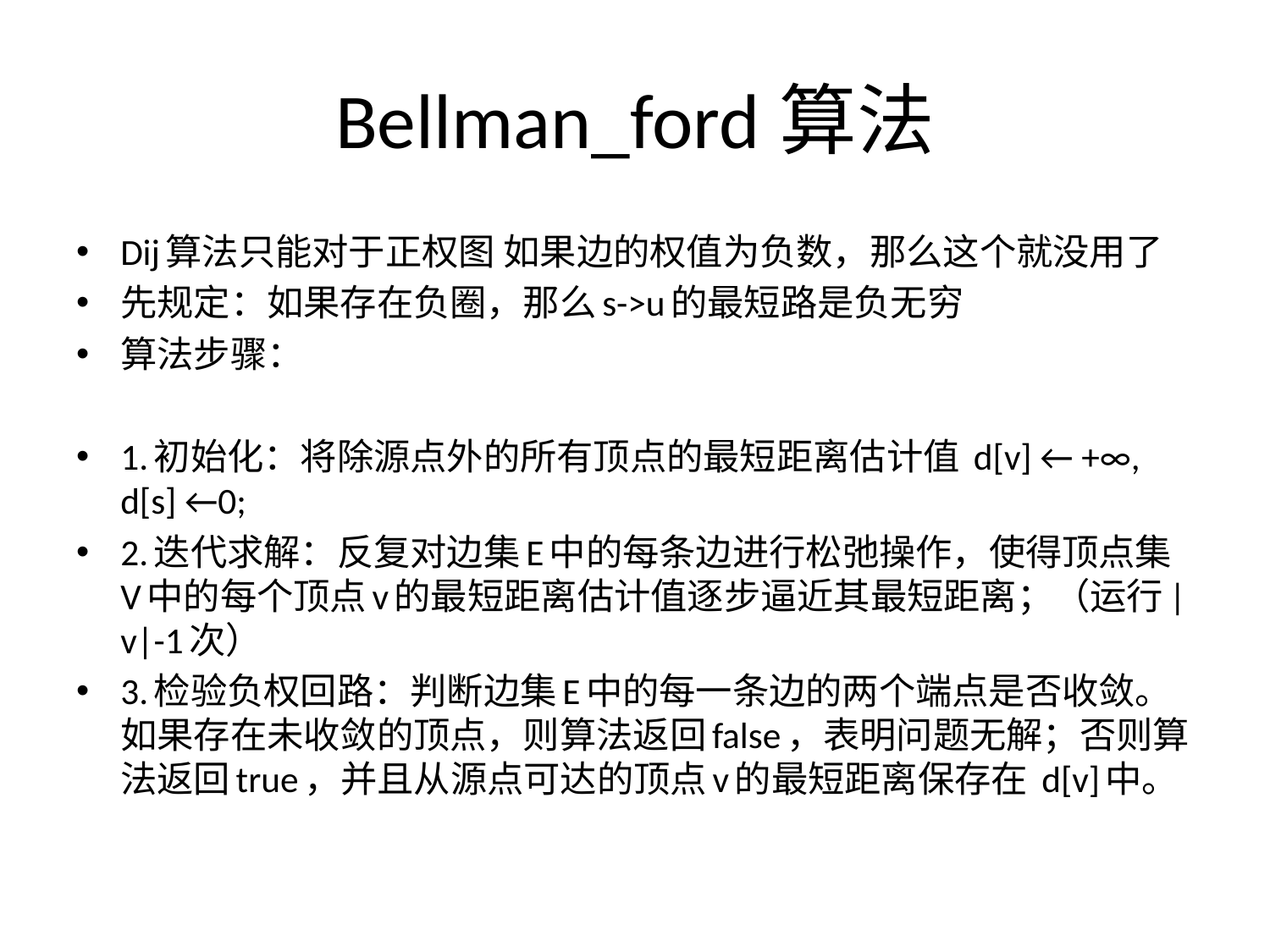

# Bellman_ford算法
Dij算法只能对于正权图 如果边的权值为负数，那么这个就没用了
先规定：如果存在负圈，那么s->u的最短路是负无穷
算法步骤：

1.初始化：将除源点外的所有顶点的最短距离估计值 d[v] ← +∞, d[s] ←0;
2.迭代求解：反复对边集E中的每条边进行松弛操作，使得顶点集V中的每个顶点v的最短距离估计值逐步逼近其最短距离；（运行|v|-1次）
3.检验负权回路：判断边集E中的每一条边的两个端点是否收敛。如果存在未收敛的顶点，则算法返回false，表明问题无解；否则算法返回true，并且从源点可达的顶点v的最短距离保存在 d[v]中。